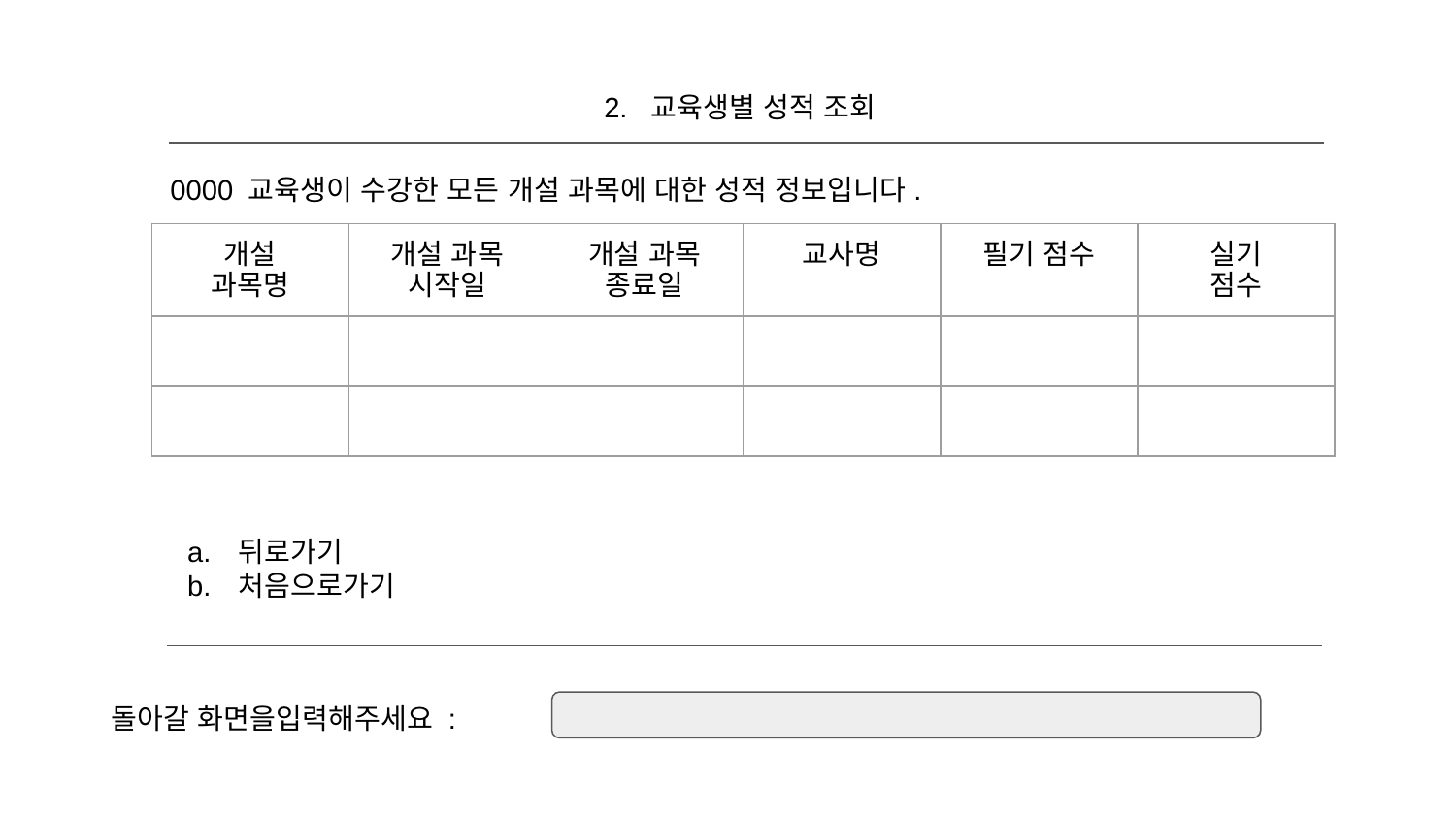

2.  교육생별 성적 조회
0000 교육생이 수강한 모든 개설 과목에 대한 성적 정보입니다.
| 개설 과목명 | 개설 과목 시작일 | 개설 과목 종료일 | 교사명 | 필기 점수 | 실기 점수 |
| --- | --- | --- | --- | --- | --- |
|  |  |  |  |  |  |
|  |  |  |  |  |  |
뒤로가기
처음으로가기
돌아갈 화면을입력해주세요 :